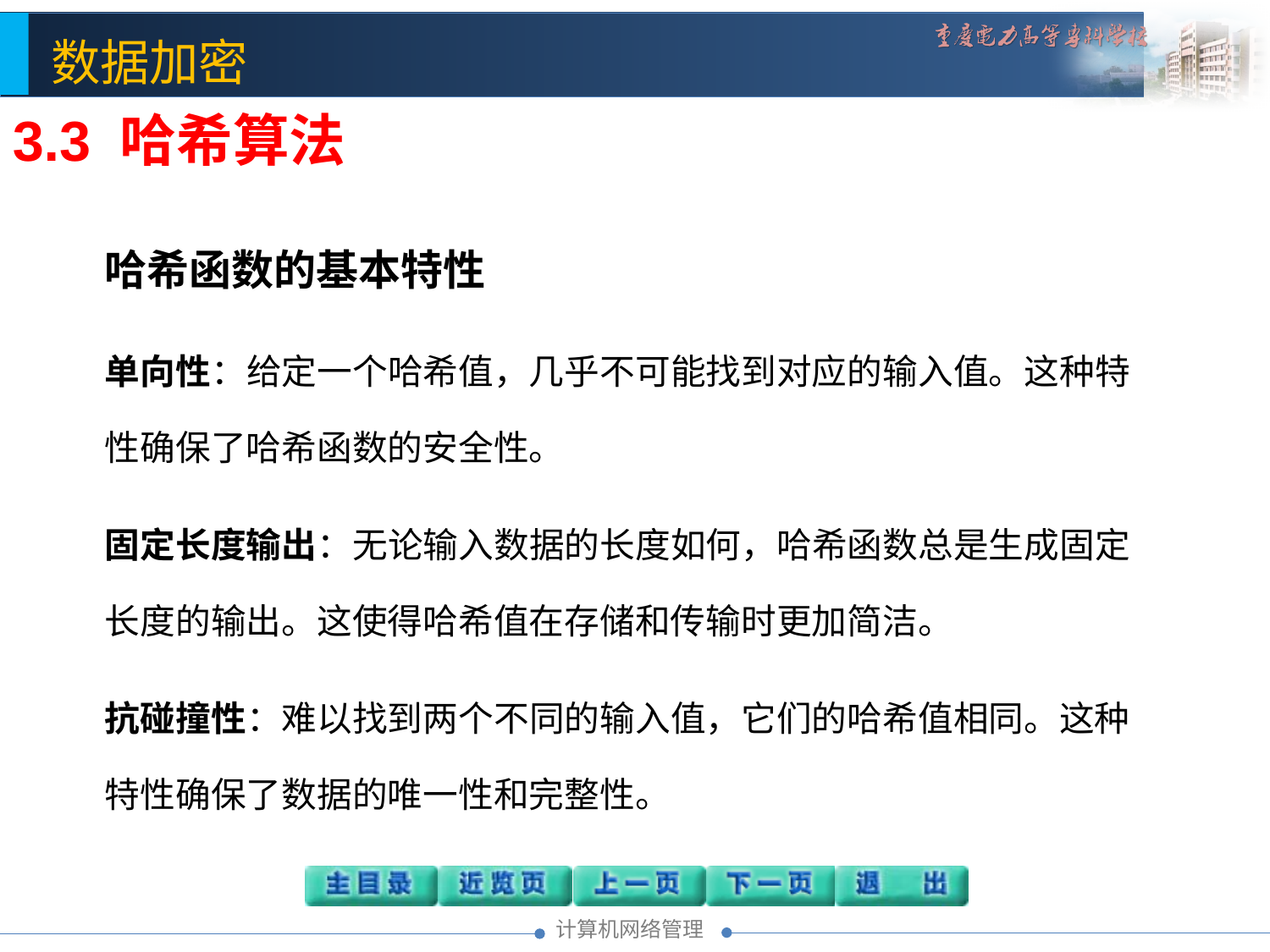

3.3 哈希算法
哈希函数的基本特性
单向性：给定一个哈希值，几乎不可能找到对应的输入值。这种特性确保了哈希函数的安全性。
固定长度输出：无论输入数据的长度如何，哈希函数总是生成固定长度的输出。这使得哈希值在存储和传输时更加简洁。
抗碰撞性：难以找到两个不同的输入值，它们的哈希值相同。这种特性确保了数据的唯一性和完整性。